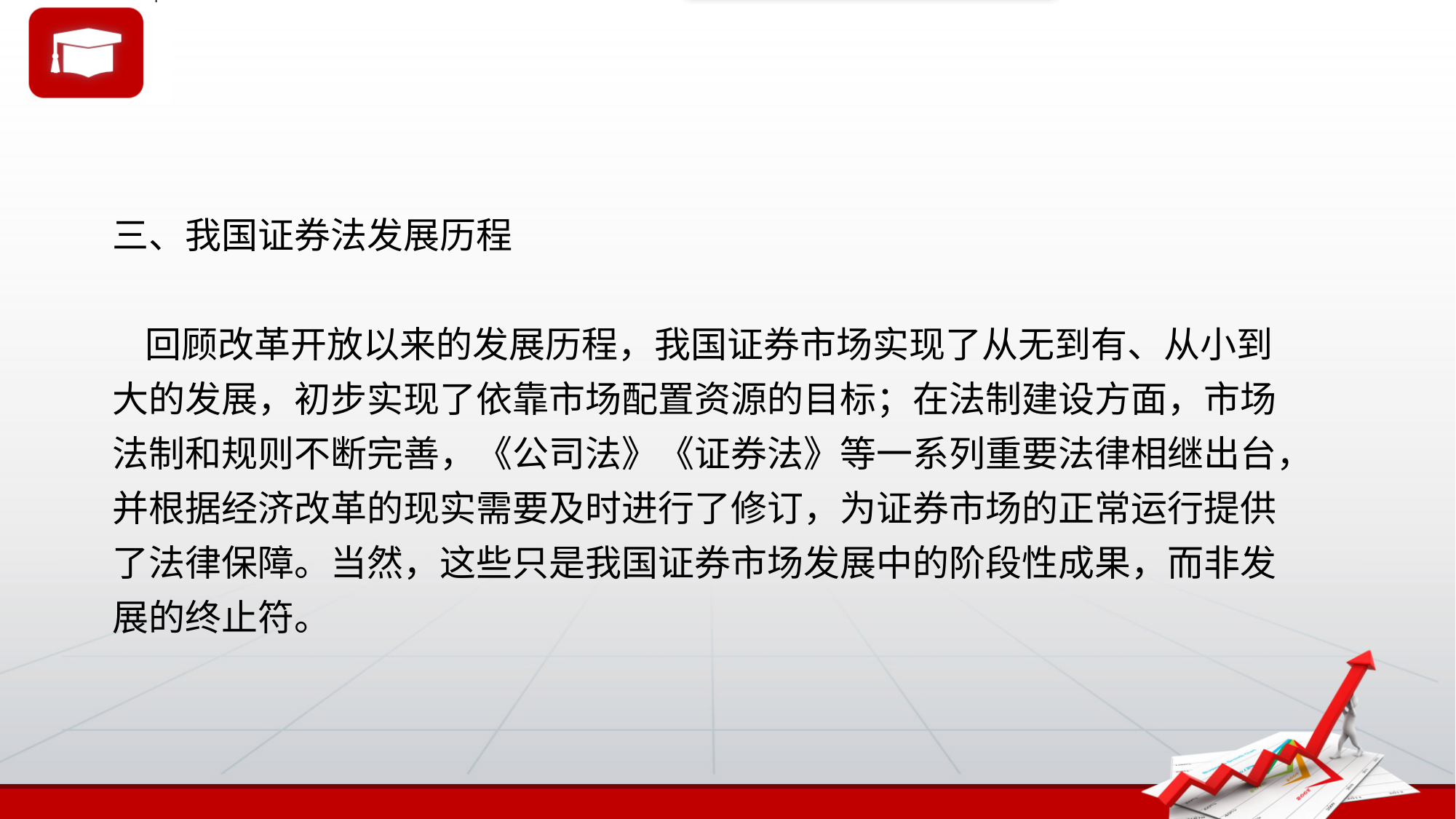

# 三、我国证券法发展历程 回顾改革开放以来的发展历程，我国证券市场实现了从无到有、从小到大的发展，初步实现了依靠市场配置资源的目标；在法制建设方面，市场法制和规则不断完善，《公司法》《证券法》等一系列重要法律相继出台，并根据经济改革的现实需要及时进行了修订，为证券市场的正常运行提供了法律保障。当然，这些只是我国证券市场发展中的阶段性成果，而非发展的终止符。